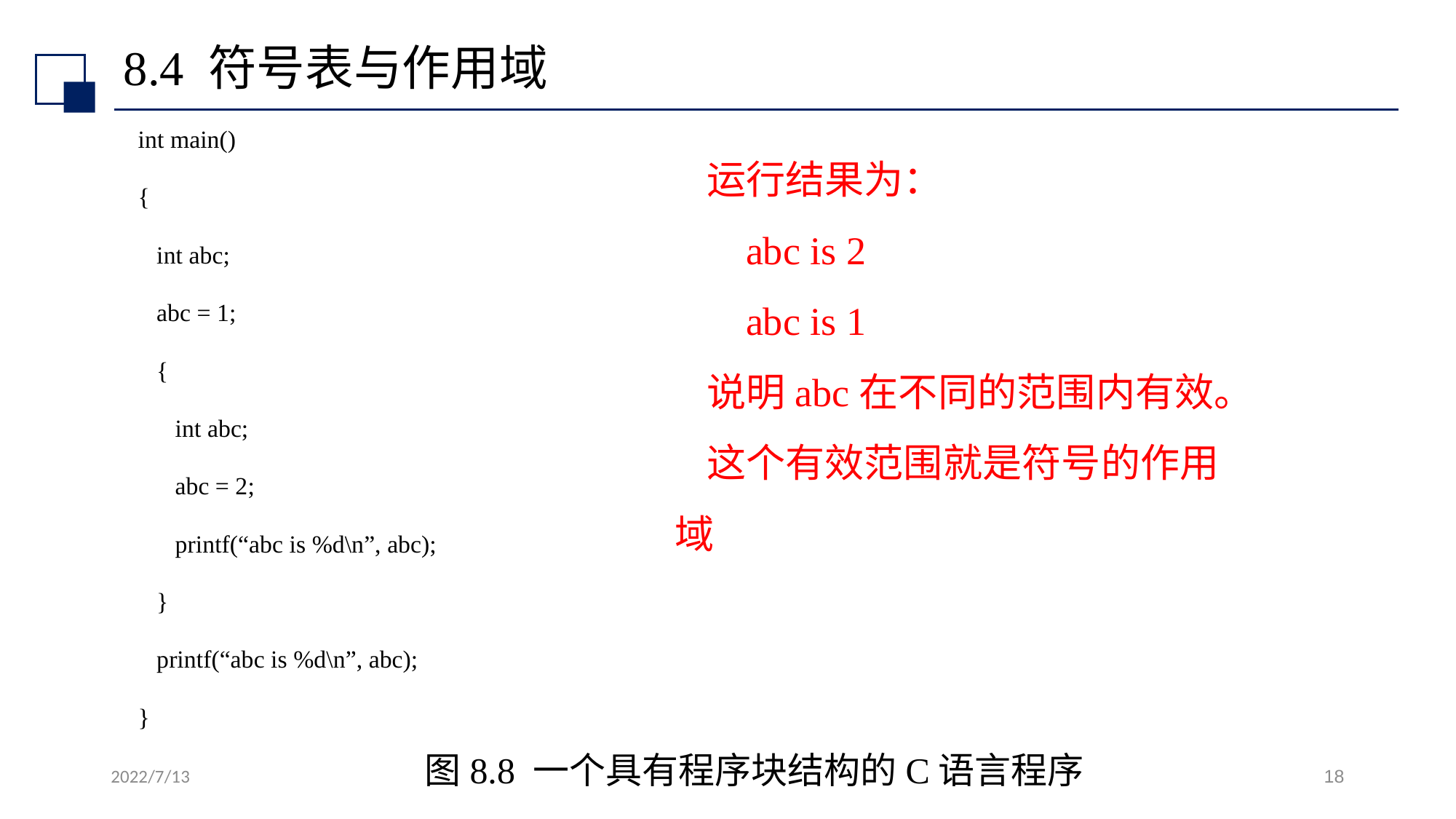

# 8.4 符号表与作用域
int main()
{
   int abc;
   abc = 1;
   {
      int abc;
      abc = 2;
      printf(“abc is %d\n”, abc);
   }
   printf(“abc is %d\n”, abc);
}
运行结果为：
    abc is 2
    abc is 1
说明abc在不同的范围内有效。
这个有效范围就是符号的作用域

图8.8 一个具有程序块结构的C语言程序
2022/7/13
18